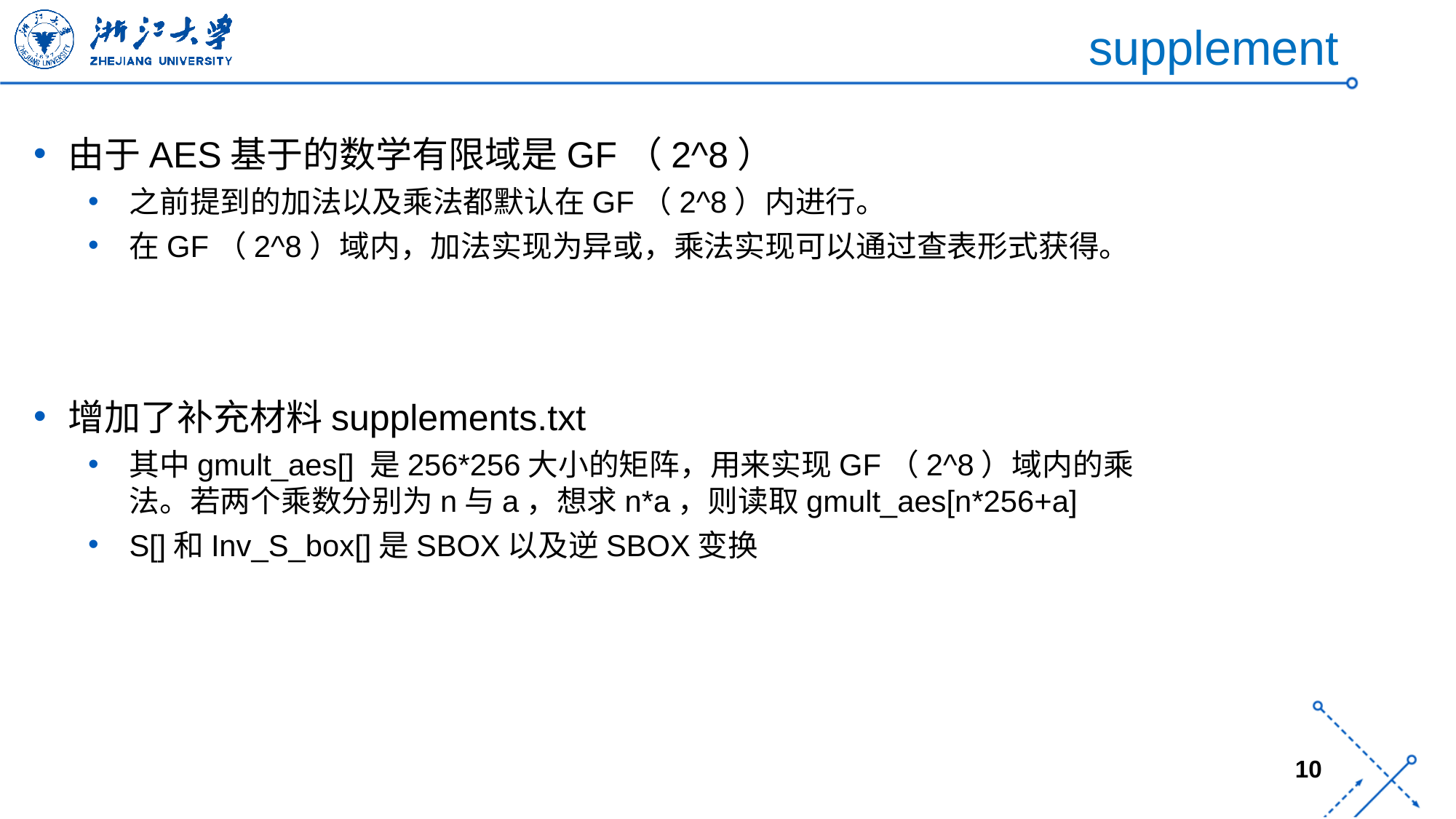

supplement
由于AES基于的数学有限域是GF（2^8）
之前提到的加法以及乘法都默认在GF（2^8）内进行。
在GF（2^8）域内，加法实现为异或，乘法实现可以通过查表形式获得。

增加了补充材料supplements.txt
其中gmult_aes[] 是256*256大小的矩阵，用来实现GF（2^8）域内的乘法。若两个乘数分别为n与a，想求n*a，则读取gmult_aes[n*256+a]
S[]和Inv_S_box[]是SBOX以及逆SBOX变换